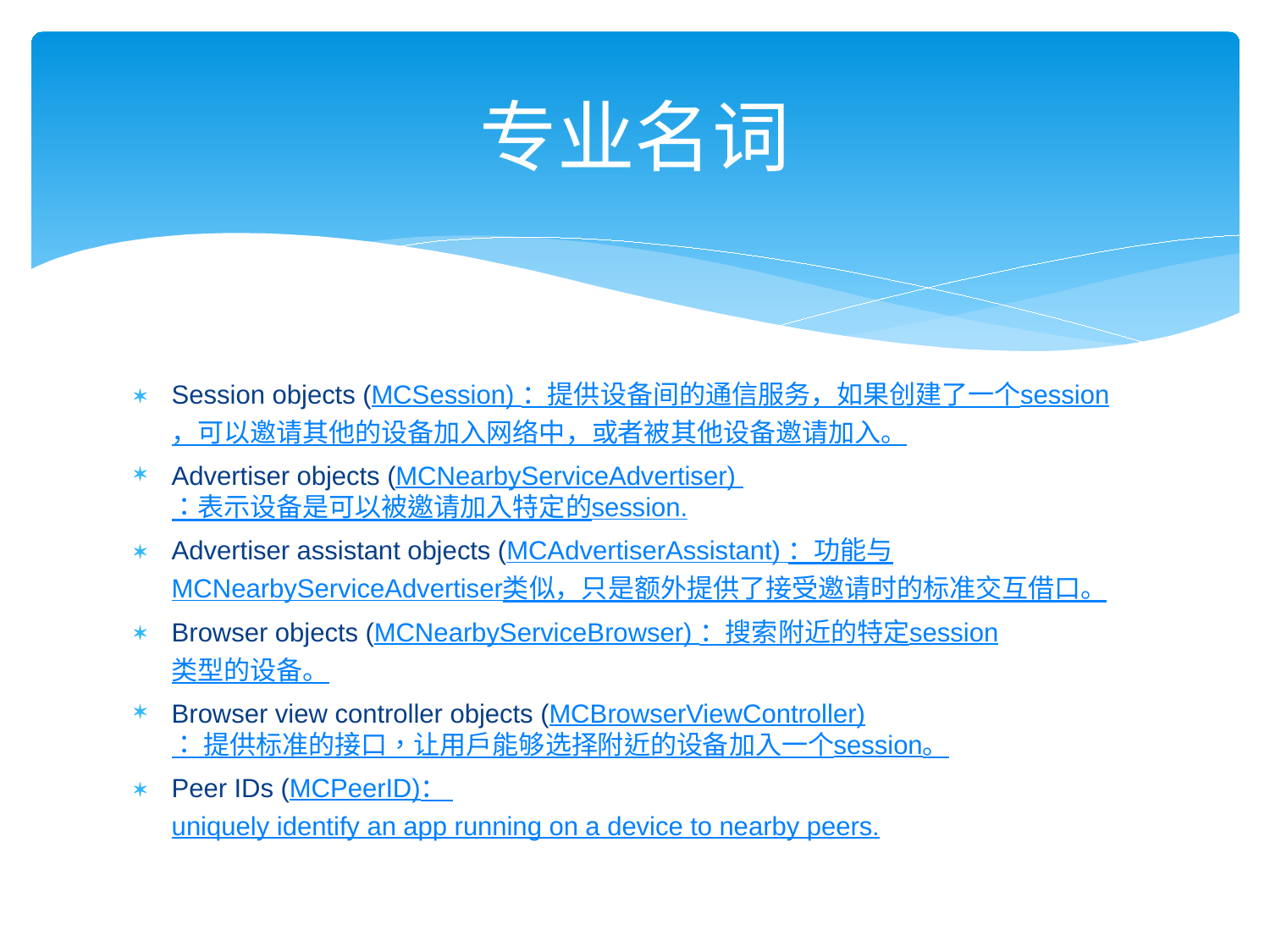

# 专业名词
Session objects (MCSession) ：提供设备间的通信服务，如果创建了一个session，可以邀请其他的设备加入网络中，或者被其他设备邀请加入。
Advertiser objects (MCNearbyServiceAdvertiser) ：表示设备是可以被邀请加入特定的session.
Advertiser assistant objects (MCAdvertiserAssistant) ：功能与MCNearbyServiceAdvertiser类似，只是额外提供了接受邀请时的标准交互借口。
Browser objects (MCNearbyServiceBrowser) ：搜索附近的特定session类型的设备。
Browser view controller objects (MCBrowserViewController)： 提供标准的接口，让用户能够选择附近的设备加入一个session。
Peer IDs (MCPeerID)： uniquely identify an app running on a device to nearby peers.